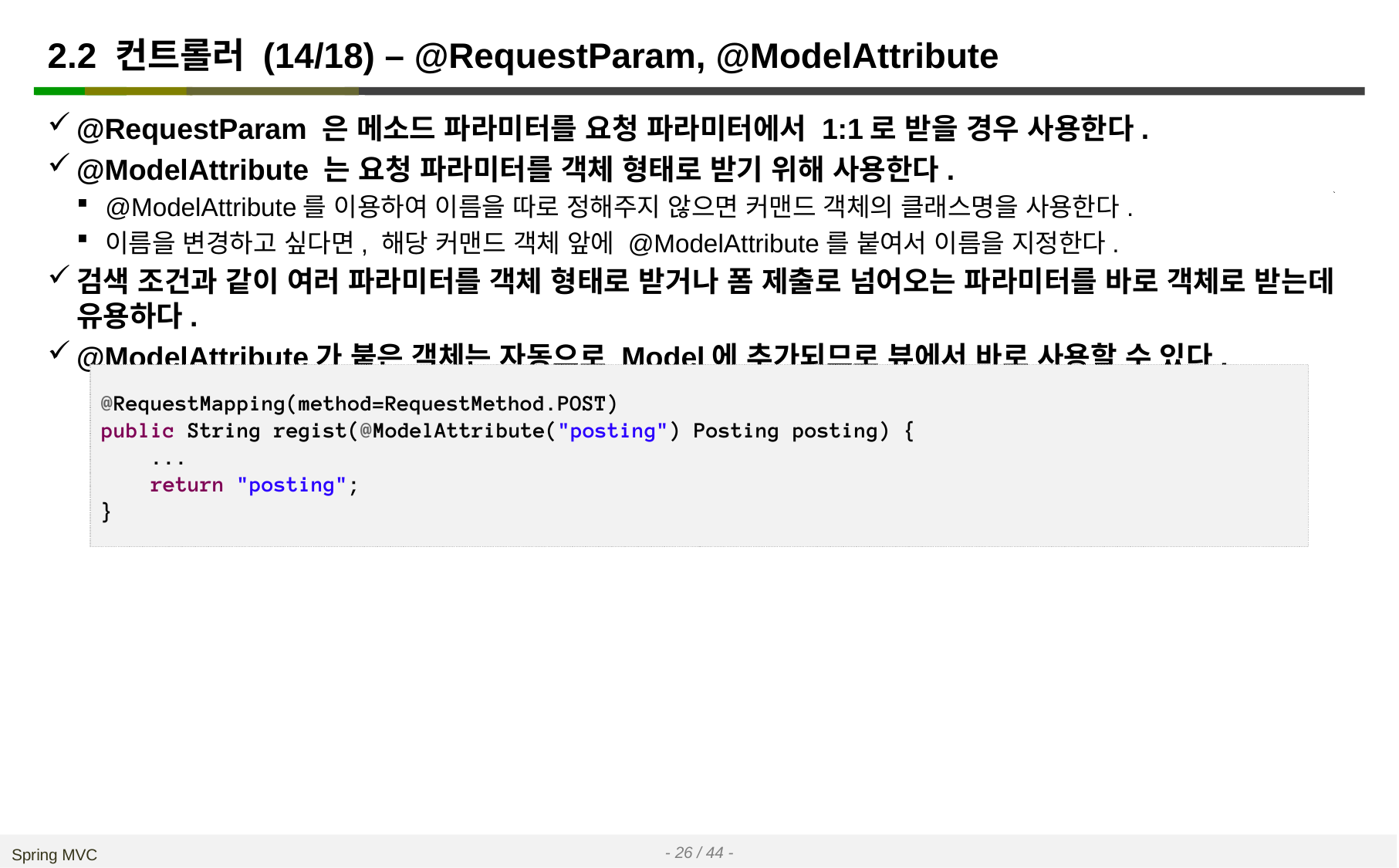

# 2.2 컨트롤러 (14/18) – @RequestParam, @ModelAttribute
@RequestParam 은 메소드 파라미터를 요청 파라미터에서 1:1로 받을 경우 사용한다.
@ModelAttribute 는 요청 파라미터를 객체 형태로 받기 위해 사용한다.
@ModelAttribute를 이용하여 이름을 따로 정해주지 않으면 커맨드 객체의 클래스명을 사용한다.
이름을 변경하고 싶다면, 해당 커맨드 객체 앞에 @ModelAttribute를 붙여서 이름을 지정한다.
검색 조건과 같이 여러 파라미터를 객체 형태로 받거나 폼 제출로 넘어오는 파라미터를 바로 객체로 받는데 유용하다.
@ModelAttribute가 붙은 객체는 자동으로 Model에 추가되므로 뷰에서 바로 사용할 수 있다.
@RequestMapping(method=RequestMethod.POST)
public String regist(@ModelAttribute("posting") Posting posting) {
    ...
    return "posting";
}